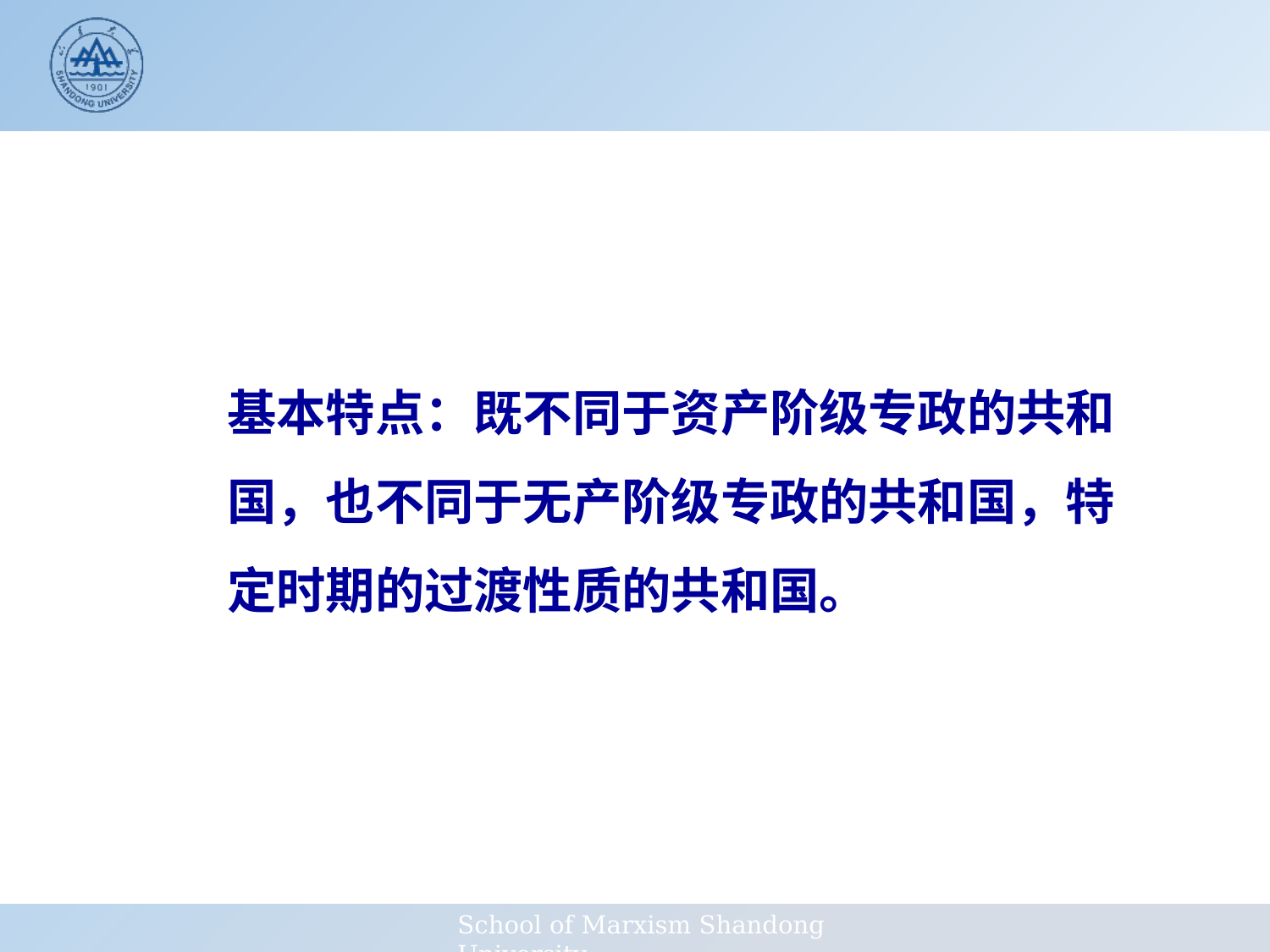

基本特点：既不同于资产阶级专政的共和国，也不同于无产阶级专政的共和国，特定时期的过渡性质的共和国。